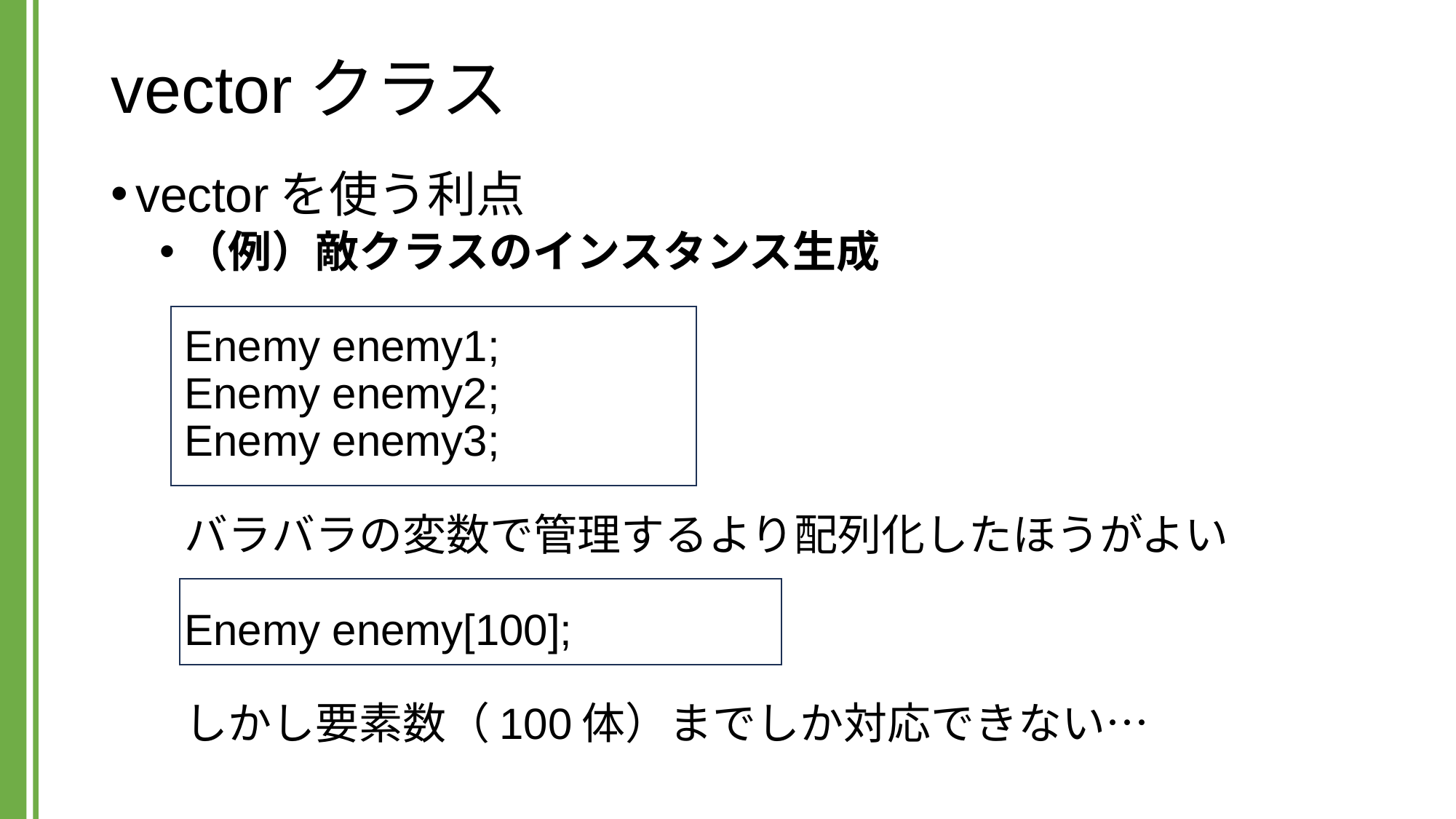

# vectorクラス
vectorを使う利点
（例）敵クラスのインスタンス生成
Enemy enemy1;
Enemy enemy2;
Enemy enemy3;
バラバラの変数で管理するより配列化したほうがよい
Enemy enemy[100];
しかし要素数（100体）までしか対応できない…